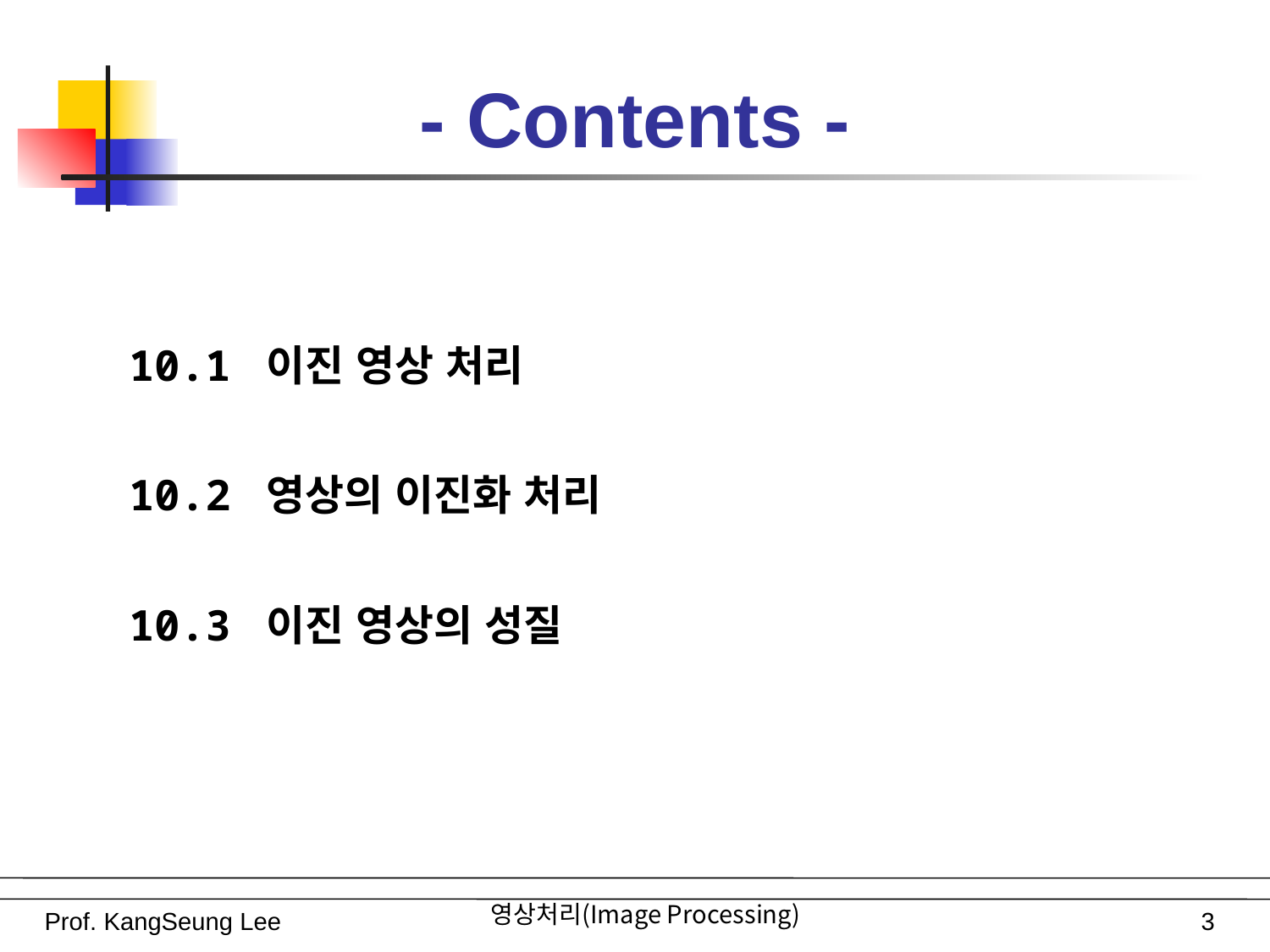

# - Contents -

10.1 이진 영상 처리
10.2 영상의 이진화 처리
10.3 이진 영상의 성질
Prof. KangSeung Lee
영상처리(Image Processing)
3